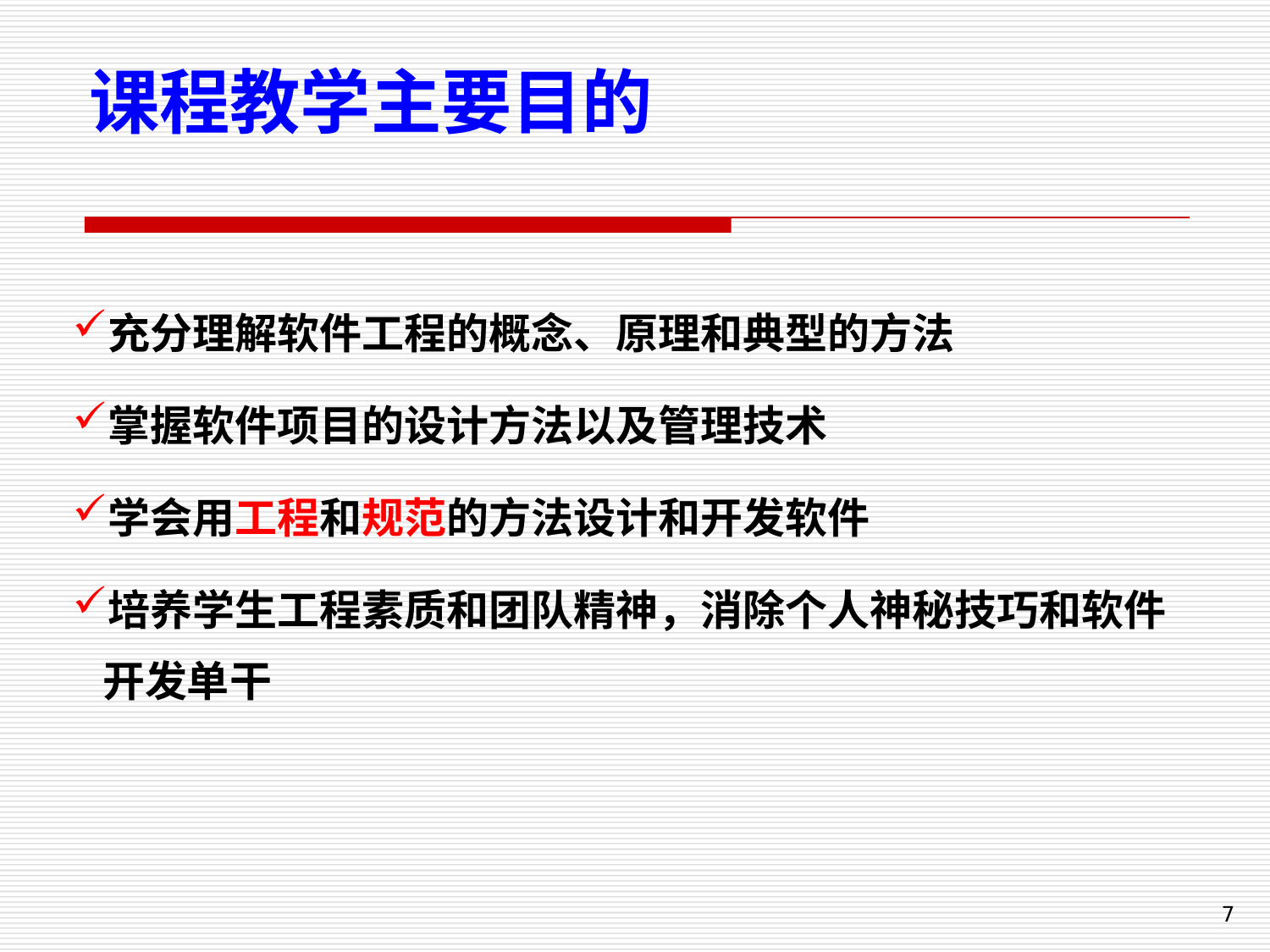

课程教学主要目的
充分理解软件工程的概念、原理和典型的方法
掌握软件项目的设计方法以及管理技术
学会用工程和规范的方法设计和开发软件
培养学生工程素质和团队精神，消除个人神秘技巧和软件开发单干
7